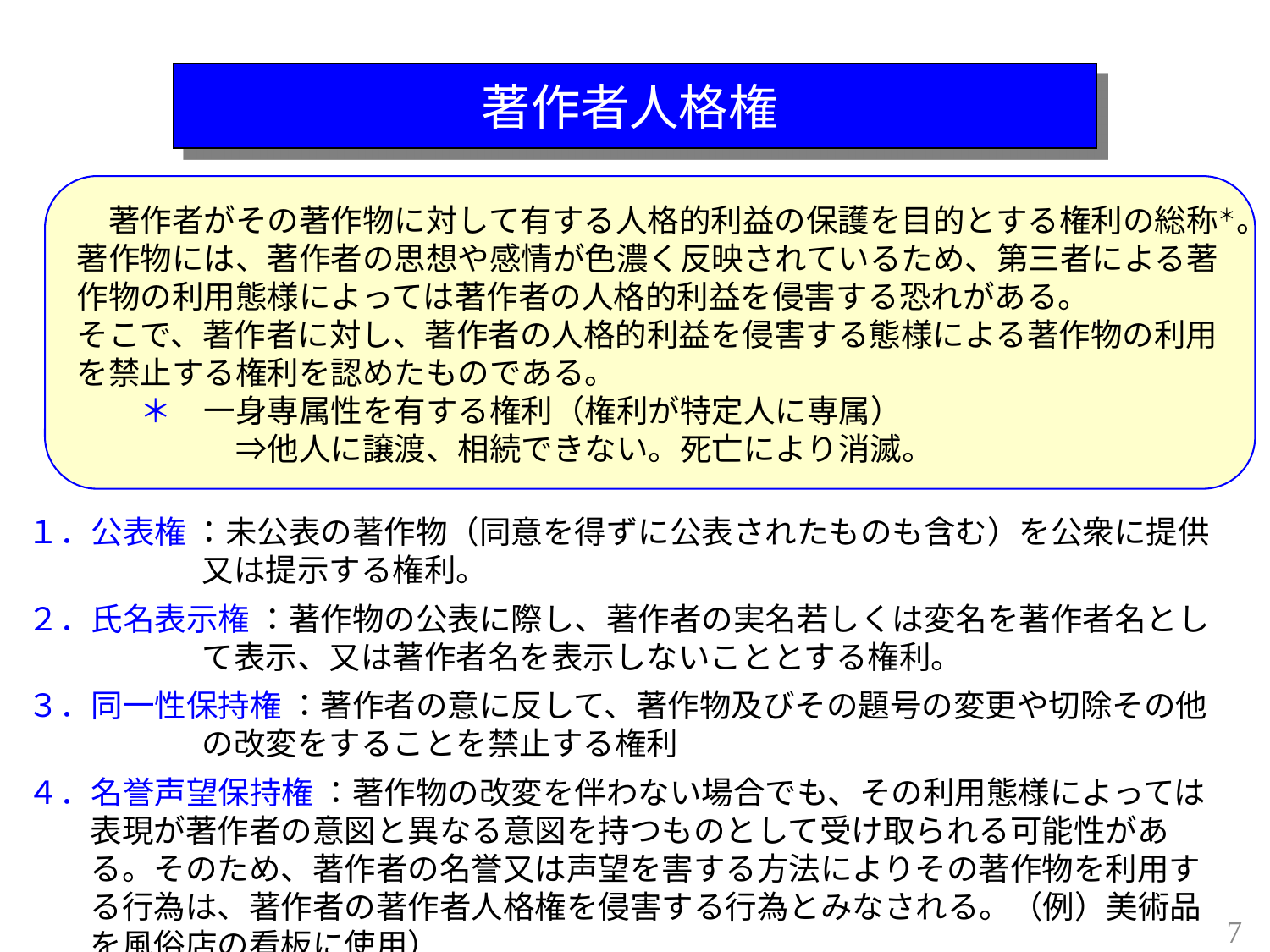

著作者人格権

　著作者がその著作物に対して有する人格的利益の保護を目的とする権利の総称＊。
著作物には、著作者の思想や感情が色濃く反映されているため、第三者による著作物の利用態様によっては著作者の人格的利益を侵害する恐れがある。
そこで、著作者に対し、著作者の人格的利益を侵害する態様による著作物の利用を禁止する権利を認めたものである。
　　＊　一身専属性を有する権利（権利が特定人に専属）
　　　　　⇒他人に譲渡、相続できない。死亡により消滅。
１．公表権 ：未公表の著作物（同意を得ずに公表されたものも含む）を公衆に提供又は提示する権利。
２．氏名表示権 ：著作物の公表に際し、著作者の実名若しくは変名を著作者名として表示、又は著作者名を表示しないこととする権利。
３．同一性保持権 ：著作者の意に反して、著作物及びその題号の変更や切除その他の改変をすることを禁止する権利
４．名誉声望保持権 ：著作物の改変を伴わない場合でも、その利用態様によっては表現が著作者の意図と異なる意図を持つものとして受け取られる可能性がある。そのため、著作者の名誉又は声望を害する方法によりその著作物を利用する行為は、著作者の著作者人格権を侵害する行為とみなされる。（例）美術品を風俗店の看板に使用）
7